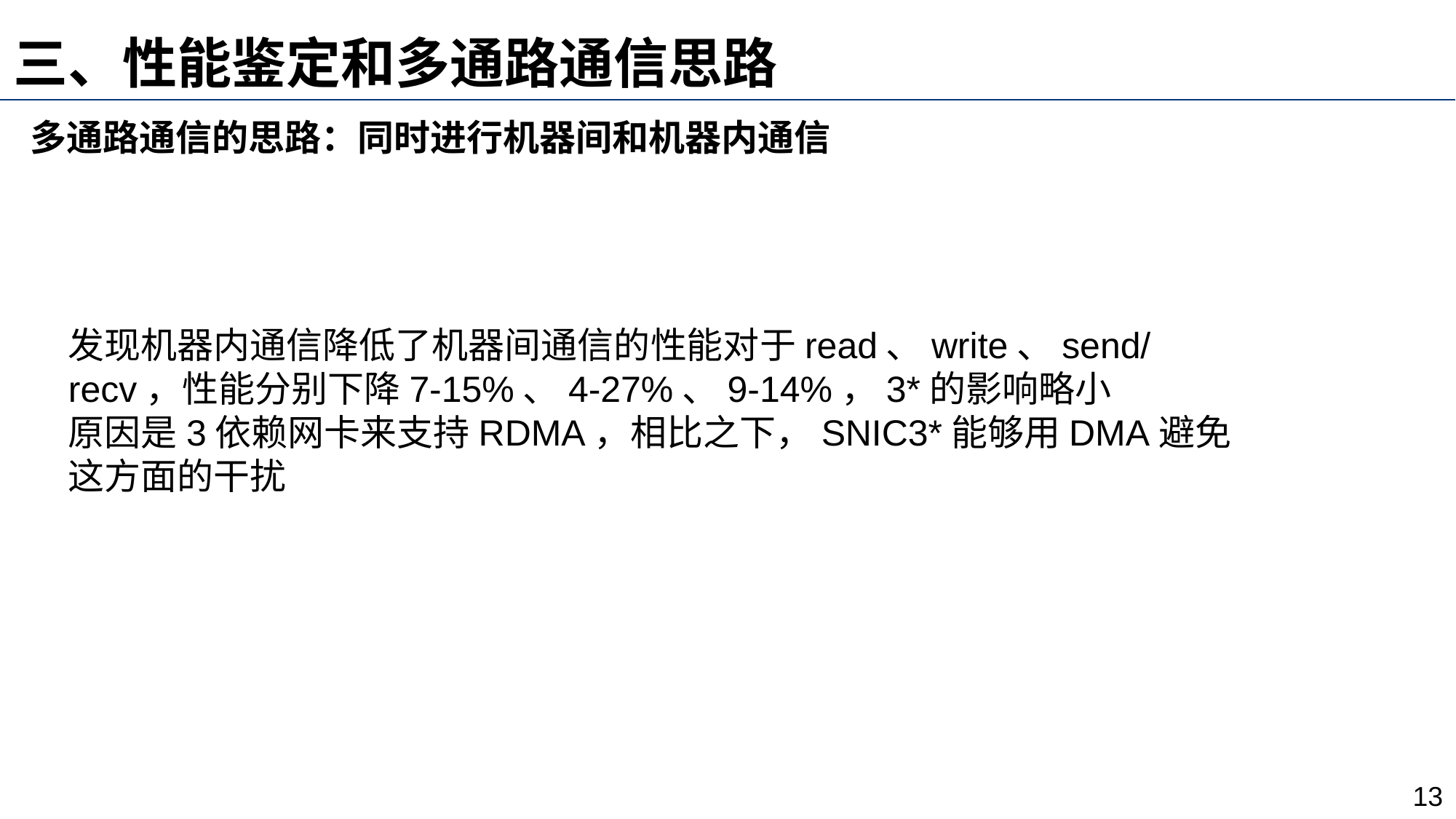

三、性能鉴定和多通路通信思路
多通路通信的思路：同时进行机器间和机器内通信
发现机器内通信降低了机器间通信的性能对于read、write、send/recv，性能分别下降7-15%、4-27%、9-14%，3*的影响略小
原因是3依赖网卡来支持RDMA，相比之下，SNIC3*能够用DMA避免这方面的干扰
13